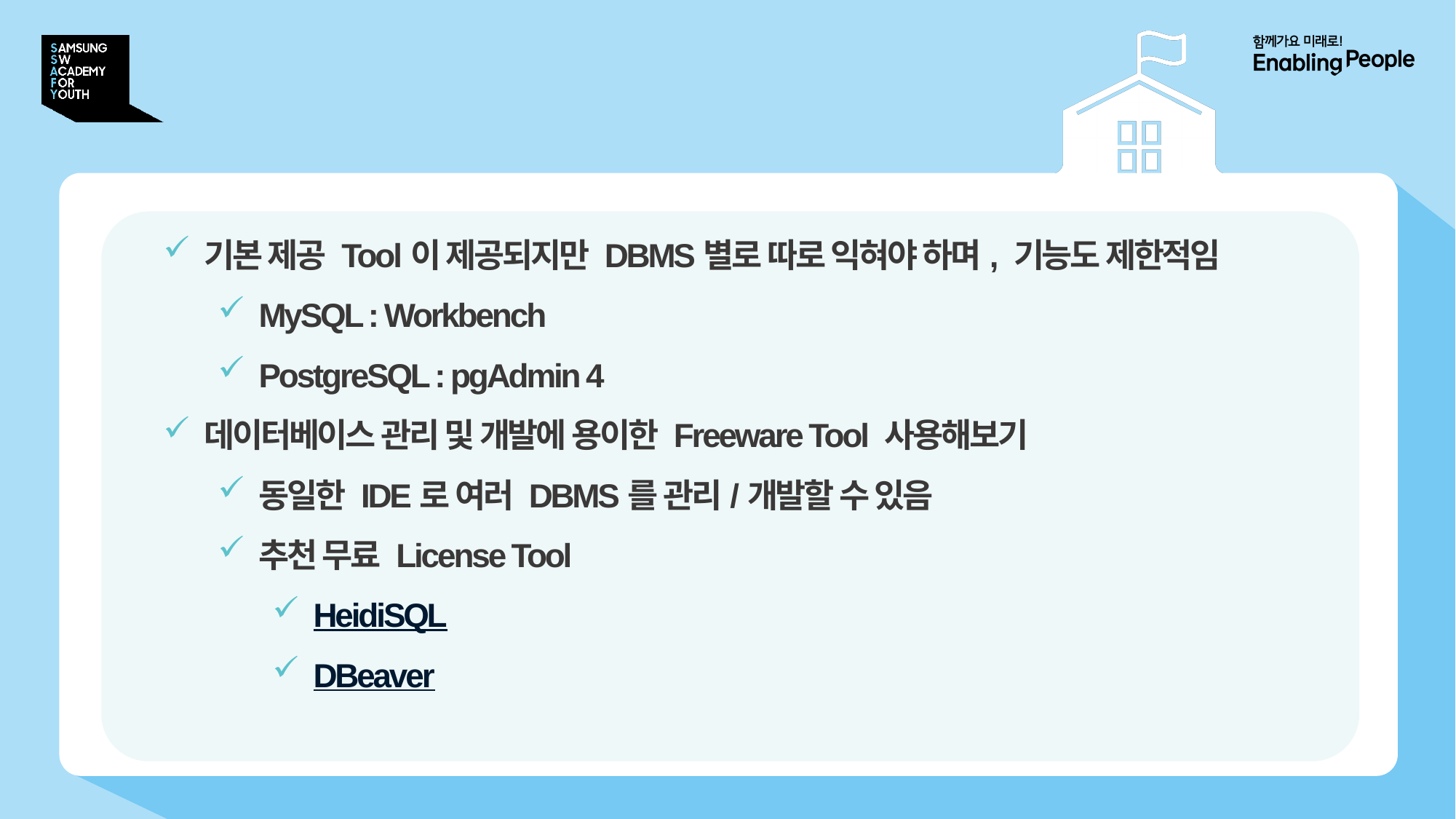

# 심화학습

기본 제공 Tool이 제공되지만 DBMS별로 따로 익혀야 하며, 기능도 제한적임
MySQL : Workbench
PostgreSQL : pgAdmin 4
데이터베이스 관리 및 개발에 용이한 Freeware Tool 사용해보기
동일한 IDE로 여러 DBMS를 관리/개발할 수 있음
추천 무료 License Tool
HeidiSQL
DBeaver